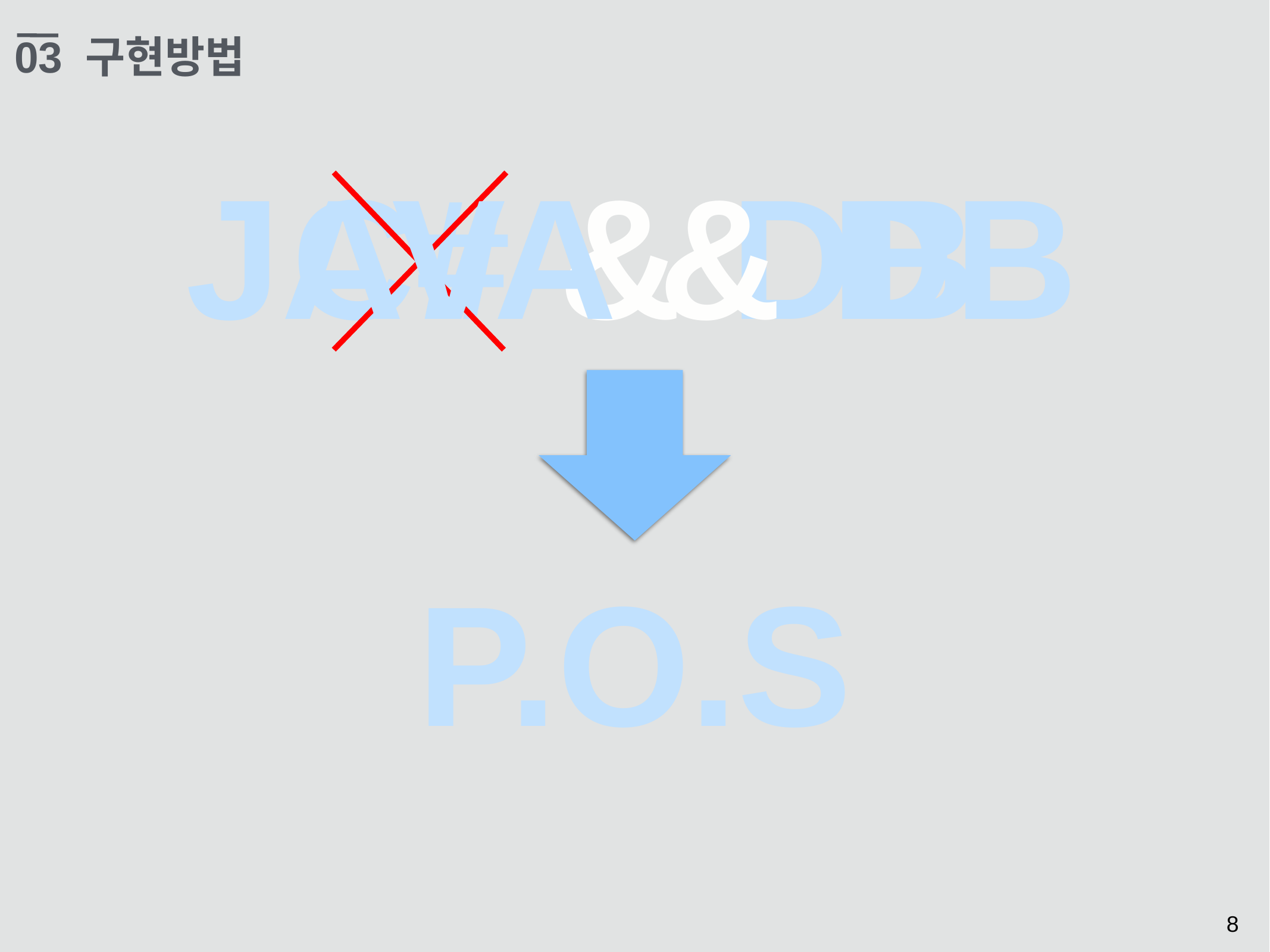

03 구현방법

JAVA & DB
C# & DB

P.O.S

8